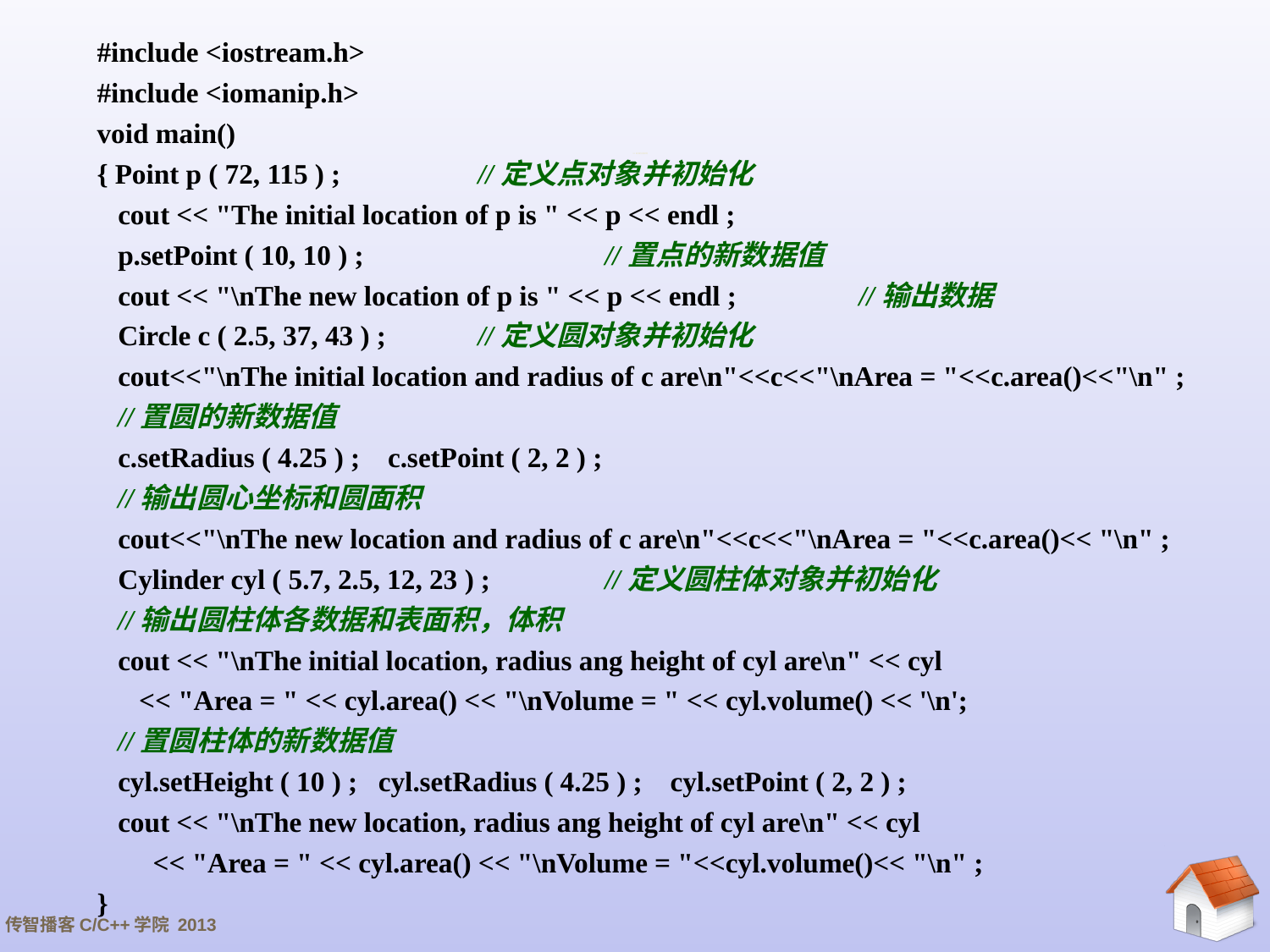

#include <iostream.h>
#include <iomanip.h>
void main()
{ Point p ( 72, 115 ) ;		//定义点对象并初始化
   cout << "The initial location of p is " << p << endl ;
   p.setPoint ( 10, 10 ) ;		//置点的新数据值
   cout << "\nThe new location of p is " << p << endl ;	//输出数据
   Circle c ( 2.5, 37, 43 ) ;	//定义圆对象并初始化
   cout<<"\nThe initial location and radius of c are\n"<<c<<"\nArea = "<<c.area()<<"\n" ;
   //置圆的新数据值
   c.setRadius ( 4.25 ) ;    c.setPoint ( 2, 2 ) ;
   //输出圆心坐标和圆面积
   cout<<"\nThe new location and radius of c are\n"<<c<<"\nArea = "<<c.area()<< "\n" ;
   Cylinder cyl ( 5.7, 2.5, 12, 23 ) ;	//定义圆柱体对象并初始化
   //输出圆柱体各数据和表面积，体积
   cout << "\nThe initial location, radius ang height of cyl are\n" << cyl
      << "Area = " << cyl.area() << "\nVolume = " << cyl.volume() << '\n';
   //置圆柱体的新数据值
   cyl.setHeight ( 10 ) ;   cyl.setRadius ( 4.25 ) ;    cyl.setPoint ( 2, 2 ) ;
   cout << "\nThe new location, radius ang height of cyl are\n" << cyl
        << "Area = " << cyl.area() << "\nVolume = "<<cyl.volume()<< "\n" ;
}
# 7.4  继承的应用实例